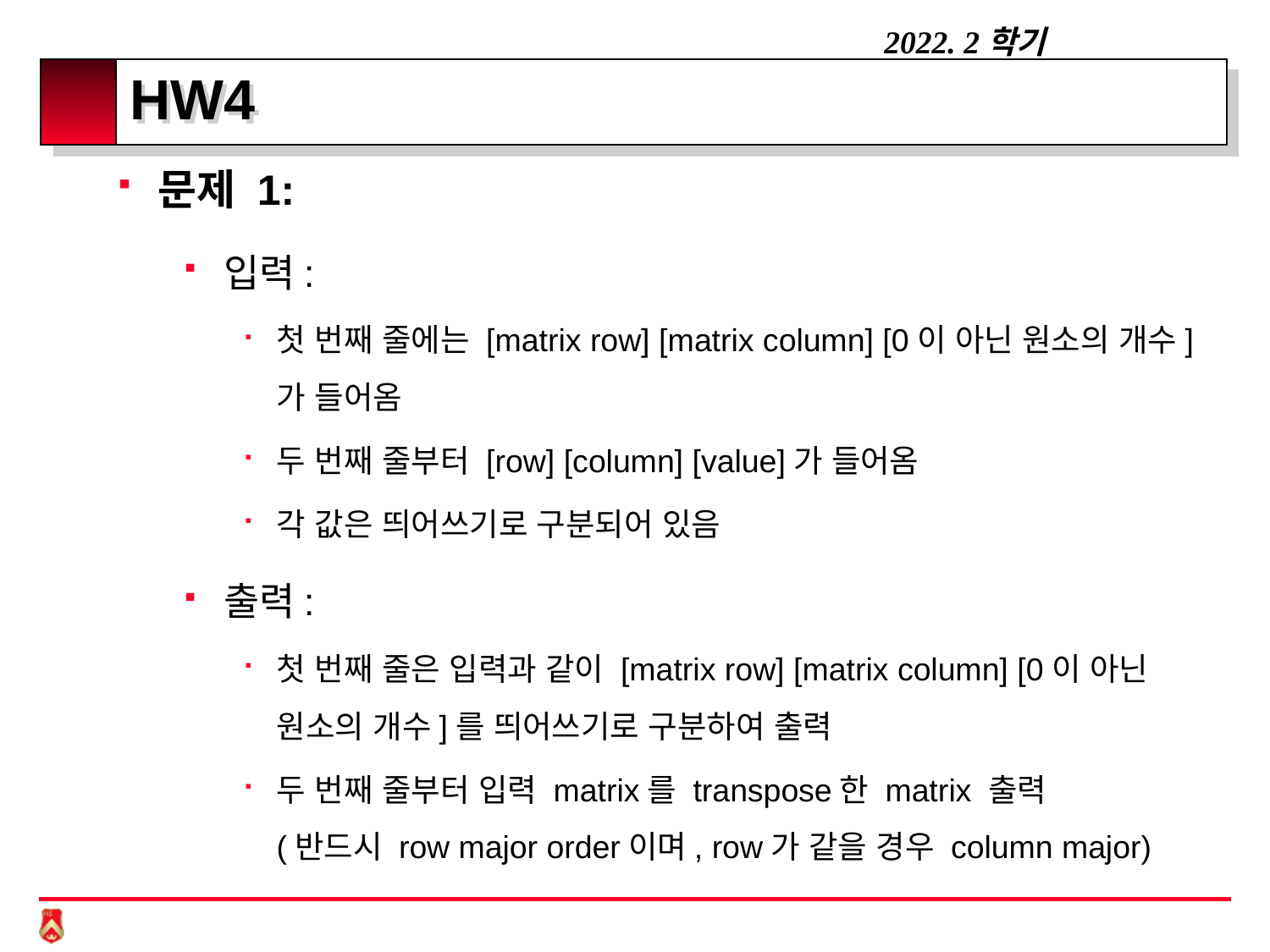

# HW4
문제 1:
입력:
첫 번째 줄에는 [matrix row] [matrix column] [0이 아닌 원소의 개수]가 들어옴
두 번째 줄부터 [row] [column] [value]가 들어옴
각 값은 띄어쓰기로 구분되어 있음
출력:
첫 번째 줄은 입력과 같이 [matrix row] [matrix column] [0이 아닌 원소의 개수]를 띄어쓰기로 구분하여 출력
두 번째 줄부터 입력 matrix를 transpose한 matrix 출력
(반드시 row major order이며, row가 같을 경우 column major)